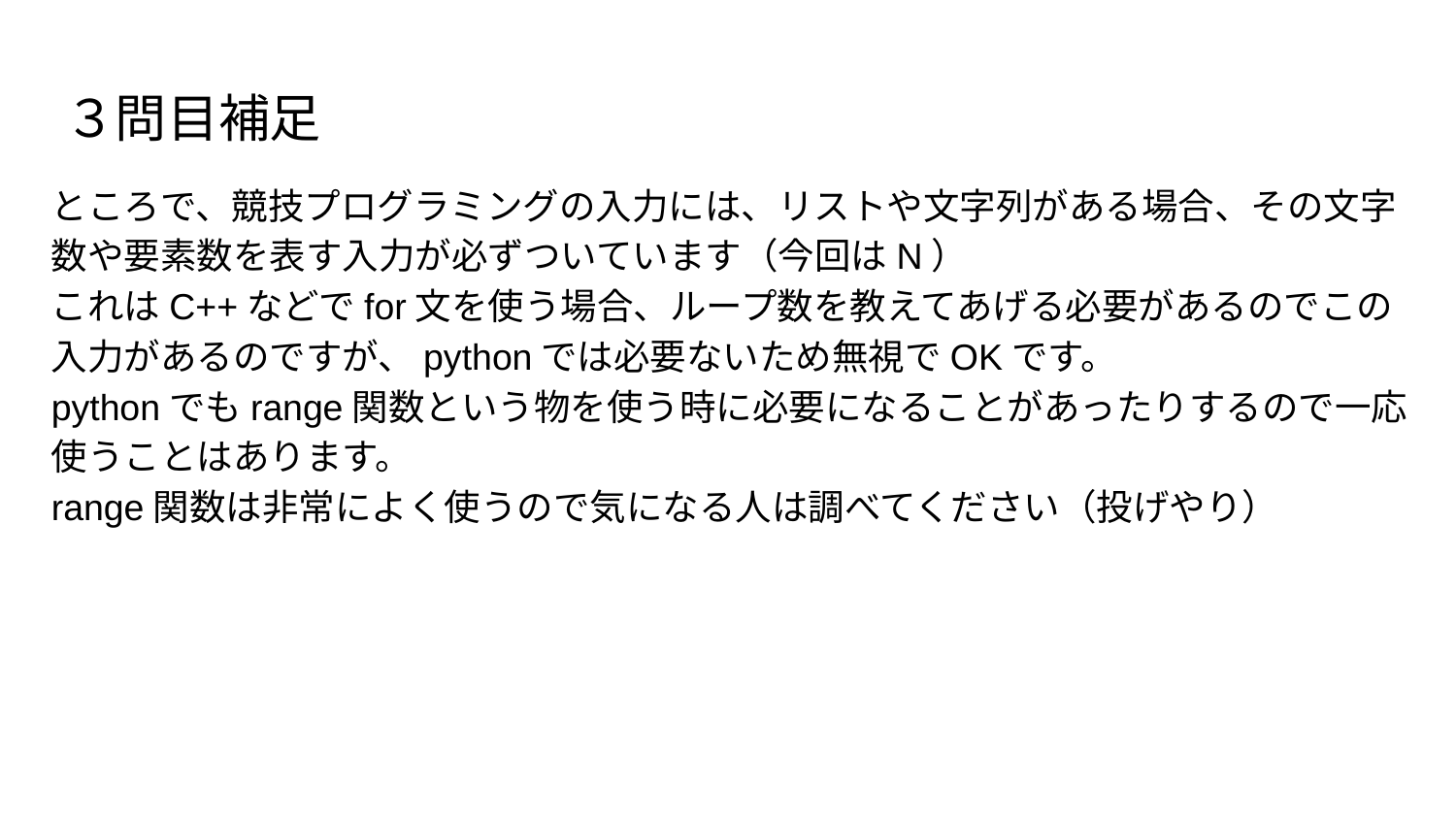

# ３問目補足
ところで、競技プログラミングの入力には、リストや文字列がある場合、その文字数や要素数を表す入力が必ずついています（今回はN）
これはC++などでfor文を使う場合、ループ数を教えてあげる必要があるのでこの入力があるのですが、pythonでは必要ないため無視でOKです。
pythonでもrange関数という物を使う時に必要になることがあったりするので一応使うことはあります。
range関数は非常によく使うので気になる人は調べてください（投げやり）